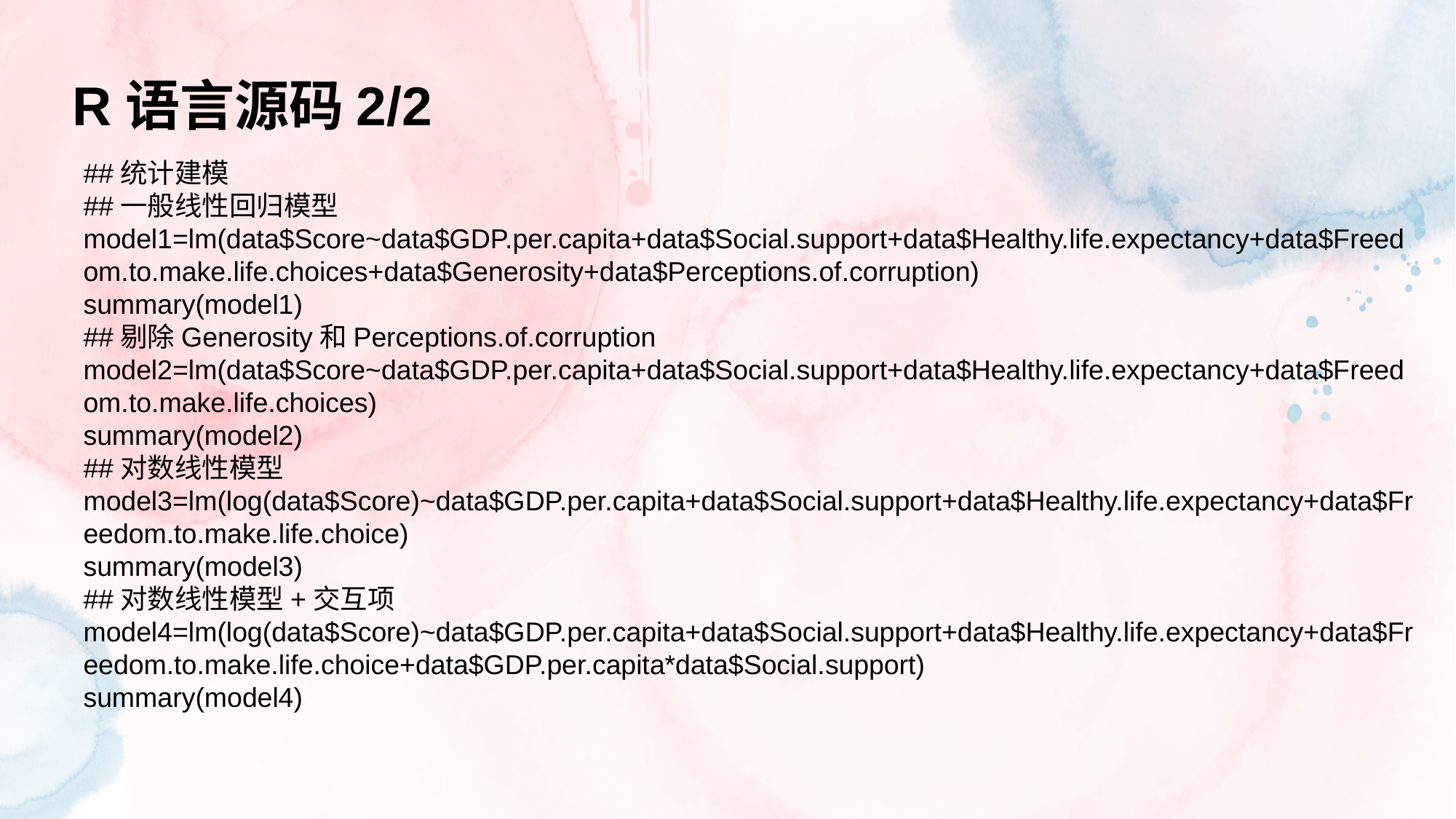

R语言源码2/2
##统计建模
##一般线性回归模型
model1=lm(data$Score~data$GDP.per.capita+data$Social.support+data$Healthy.life.expectancy+data$Freedom.to.make.life.choices+data$Generosity+data$Perceptions.of.corruption)
summary(model1)
##剔除Generosity和Perceptions.of.corruption
model2=lm(data$Score~data$GDP.per.capita+data$Social.support+data$Healthy.life.expectancy+data$Freedom.to.make.life.choices)
summary(model2)
##对数线性模型
model3=lm(log(data$Score)~data$GDP.per.capita+data$Social.support+data$Healthy.life.expectancy+data$Freedom.to.make.life.choice)
summary(model3)
##对数线性模型+交互项
model4=lm(log(data$Score)~data$GDP.per.capita+data$Social.support+data$Healthy.life.expectancy+data$Freedom.to.make.life.choice+data$GDP.per.capita*data$Social.support)
summary(model4)